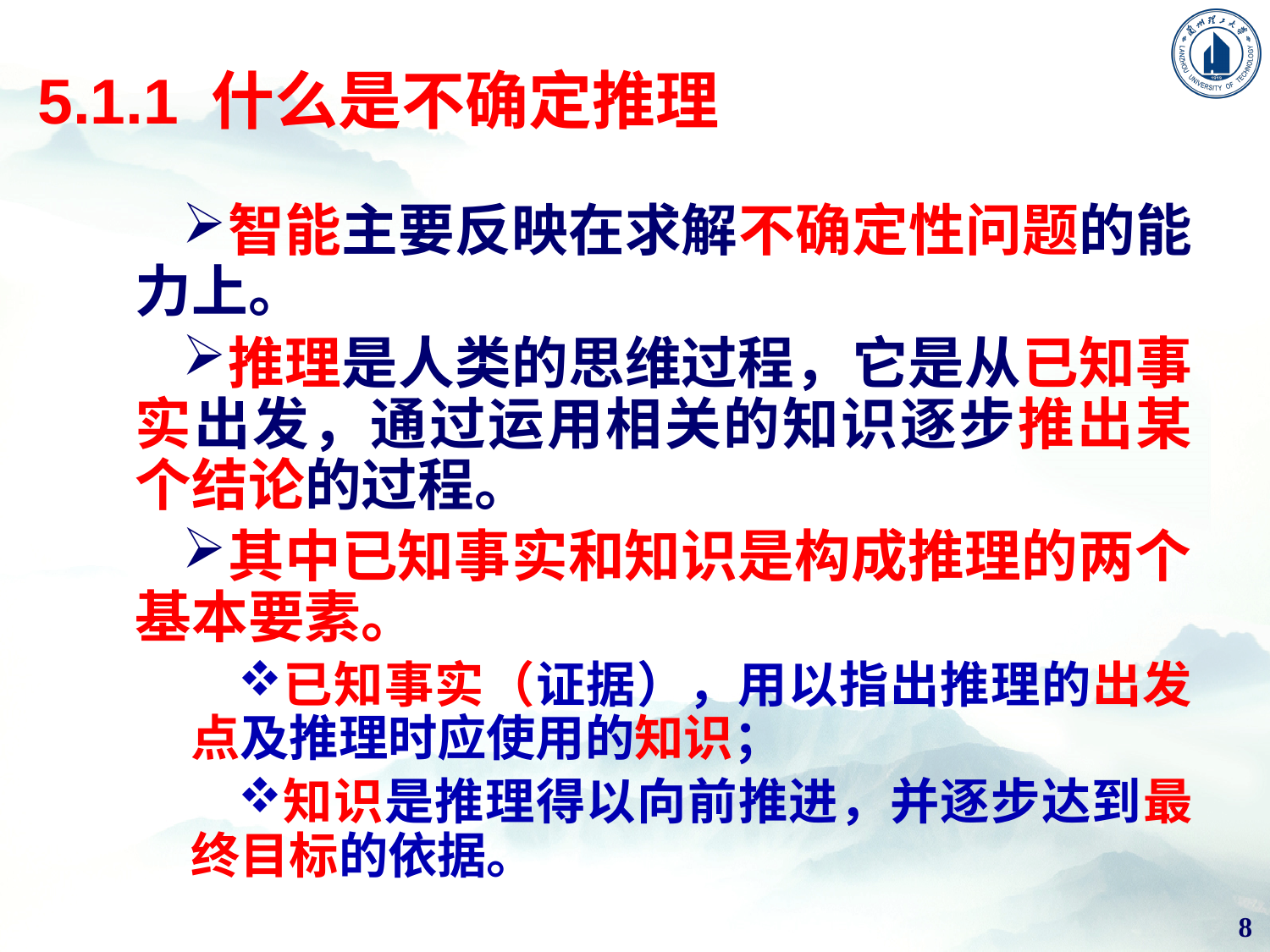

# 5.1.1 什么是不确定推理
智能主要反映在求解不确定性问题的能力上。
推理是人类的思维过程，它是从已知事实出发，通过运用相关的知识逐步推出某个结论的过程。
其中已知事实和知识是构成推理的两个基本要素。
已知事实（证据），用以指出推理的出发点及推理时应使用的知识；
知识是推理得以向前推进，并逐步达到最终目标的依据。

8